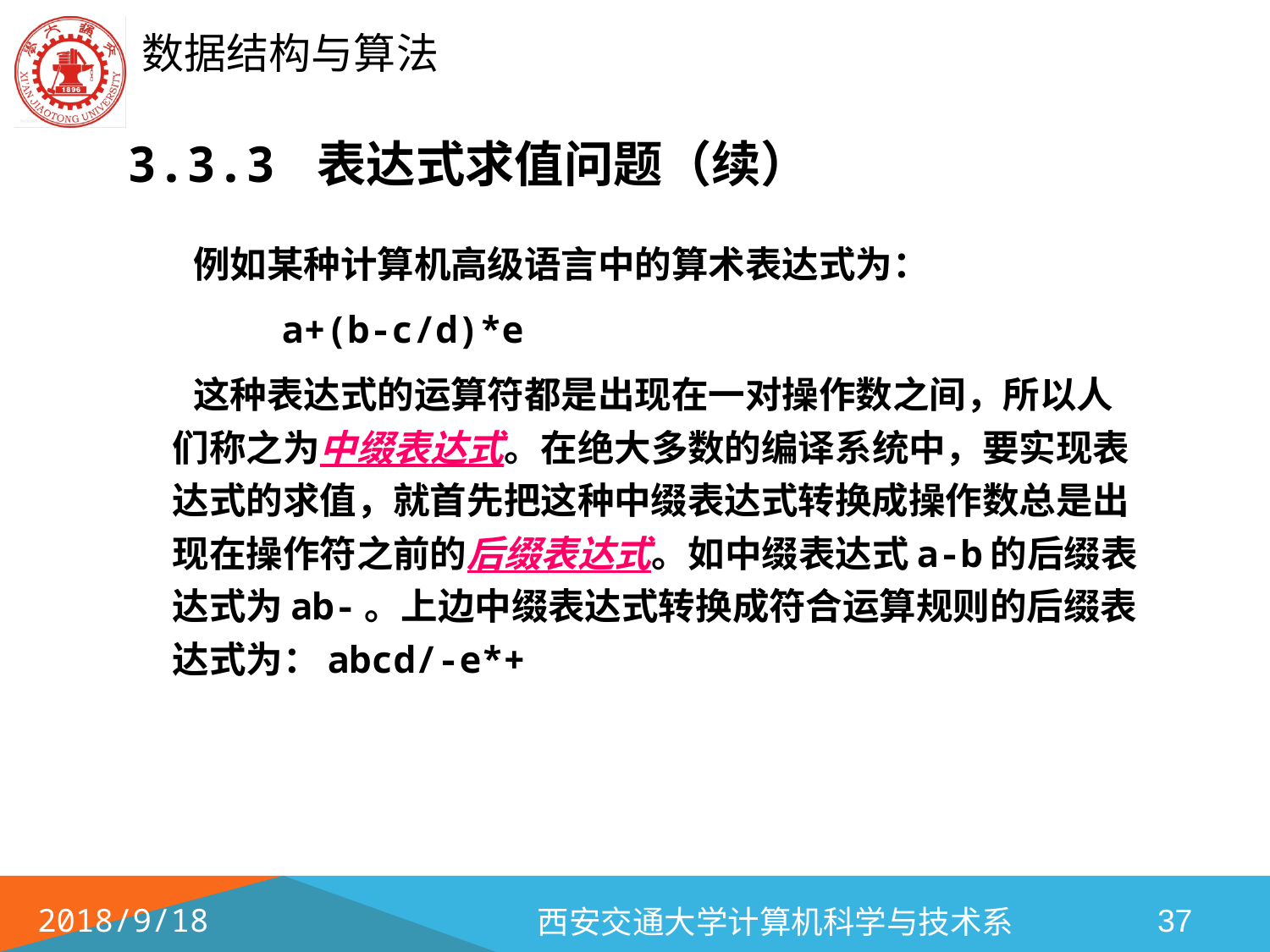

# 3.3.3 表达式求值问题（续）
       例如某种计算机高级语言中的算术表达式为：
       a+(b-c/d)*e
       这种表达式的运算符都是出现在一对操作数之间，所以人们称之为中缀表达式。在绝大多数的编译系统中，要实现表达式的求值，就首先把这种中缀表达式转换成操作数总是出现在操作符之前的后缀表达式。如中缀表达式a-b的后缀表达式为ab-。上边中缀表达式转换成符合运算规则的后缀表达式为：abcd/-e*+